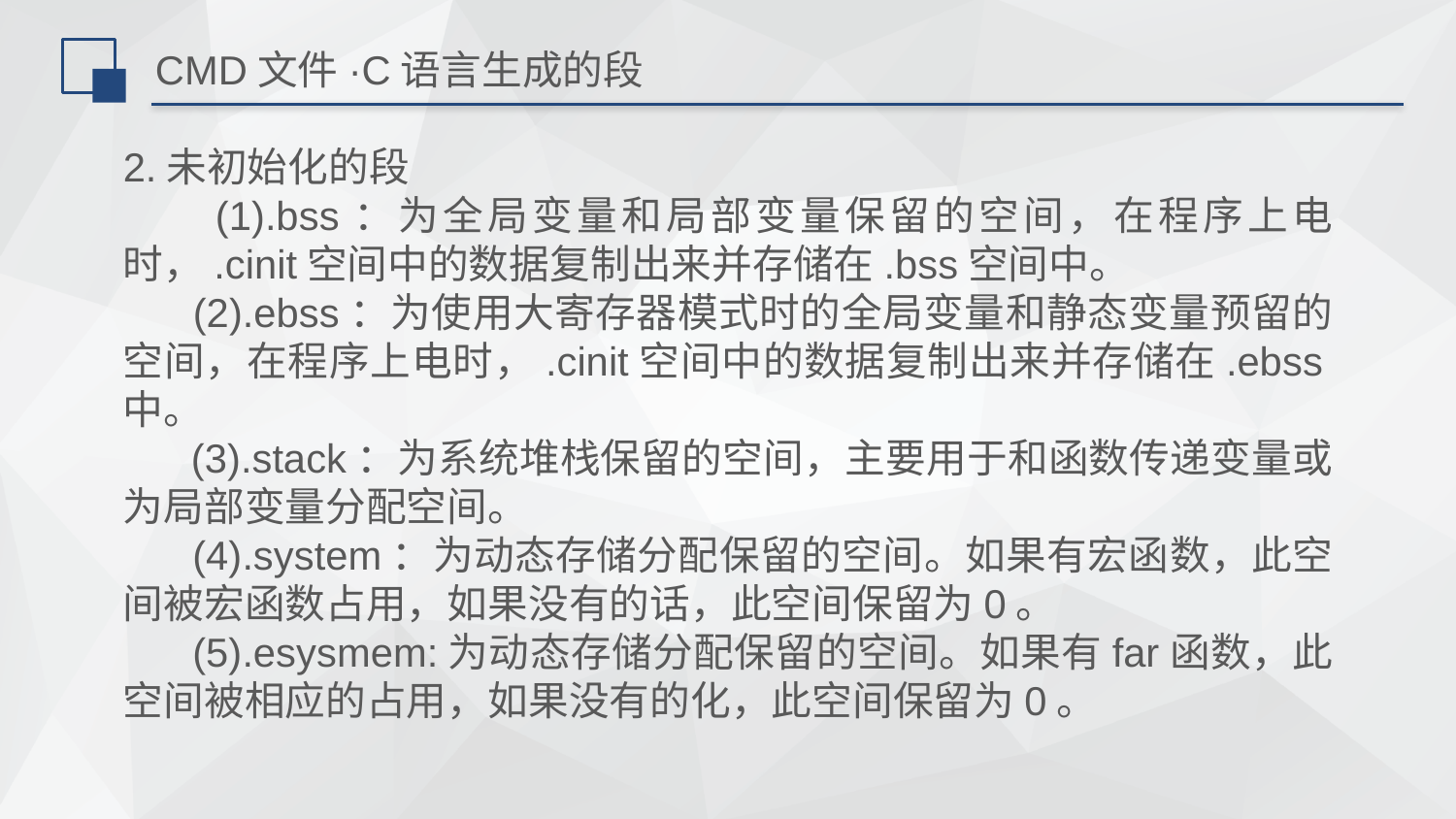

# CMD文件·C语言生成的段
2.未初始化的段
      (1).bss：为全局变量和局部变量保留的空间，在程序上电时，.cinit空间中的数据复制出来并存储在.bss空间中。
      (2).ebss：为使用大寄存器模式时的全局变量和静态变量预留的空间，在程序上电时，.cinit空间中的数据复制出来并存储在.ebss中。
      (3).stack：为系统堆栈保留的空间，主要用于和函数传递变量或为局部变量分配空间。
      (4).system：为动态存储分配保留的空间。如果有宏函数，此空间被宏函数占用，如果没有的话，此空间保留为0。
      (5).esysmem:为动态存储分配保留的空间。如果有far函数，此空间被相应的占用，如果没有的化，此空间保留为0。